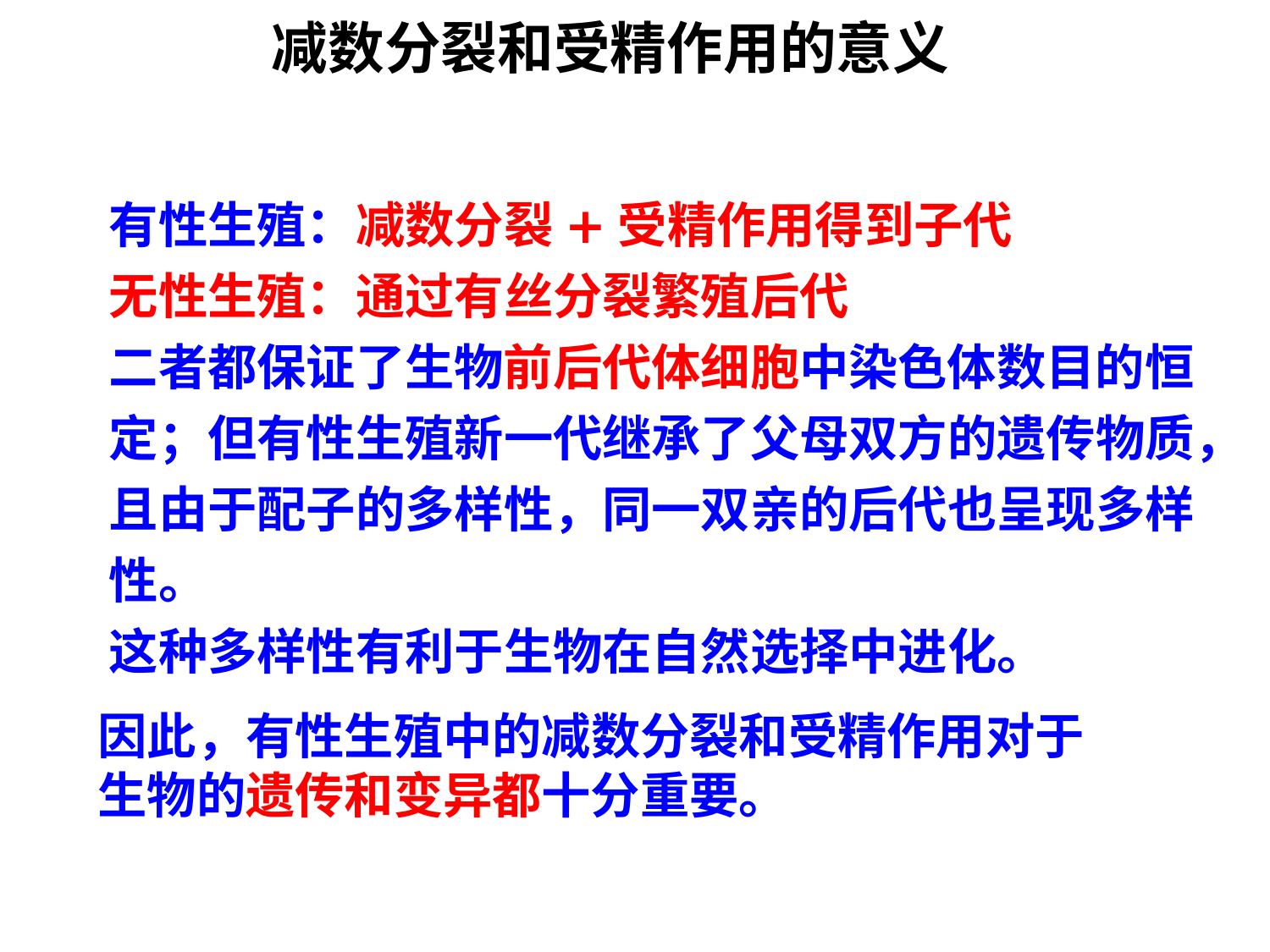

减数分裂和受精作用的意义
有性生殖：减数分裂+受精作用得到子代
无性生殖：通过有丝分裂繁殖后代
二者都保证了生物前后代体细胞中染色体数目的恒定；但有性生殖新一代继承了父母双方的遗传物质，且由于配子的多样性，同一双亲的后代也呈现多样性。
这种多样性有利于生物在自然选择中进化。

因此，有性生殖中的减数分裂和受精作用对于生物的遗传和变异都十分重要。